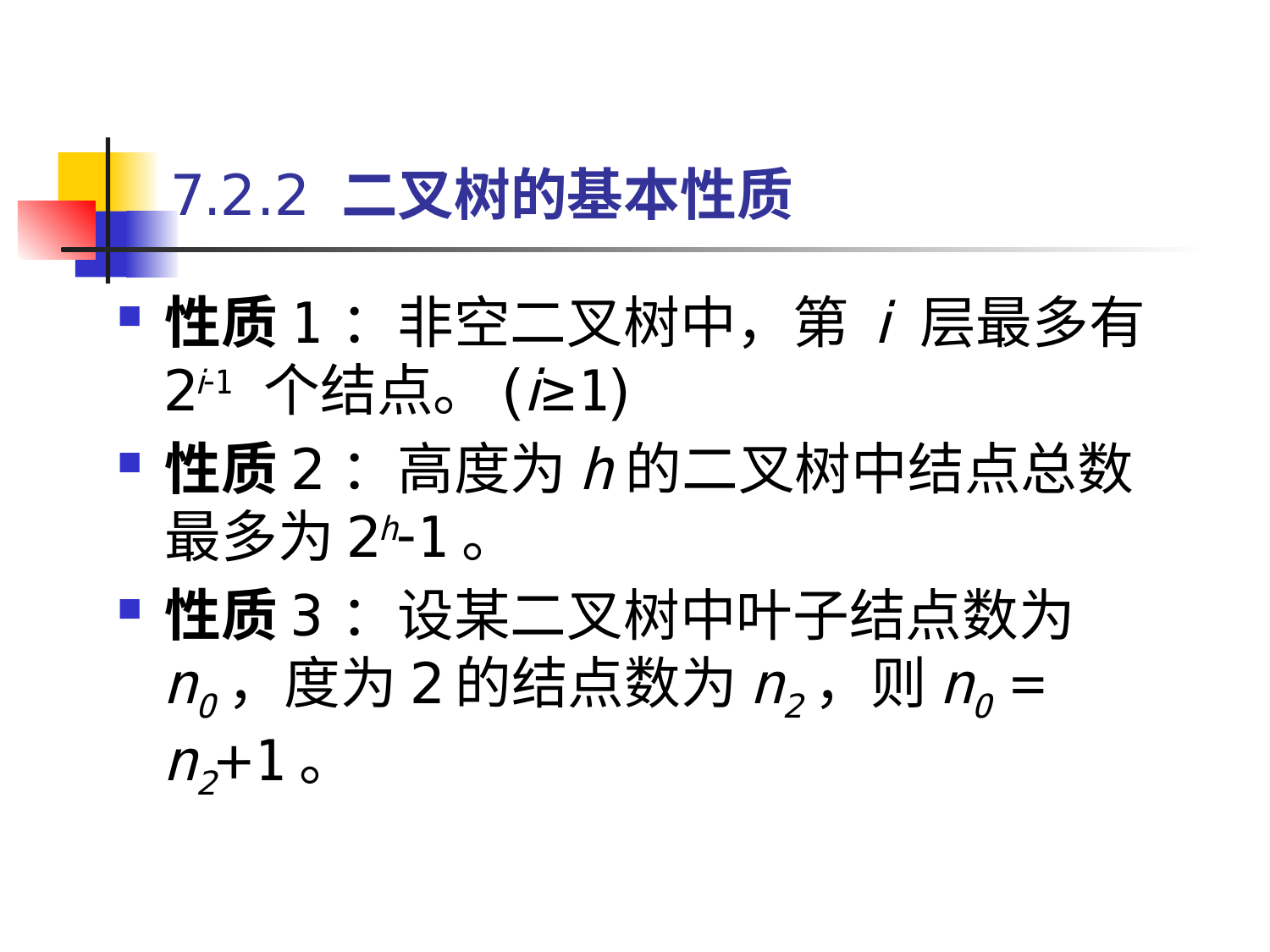

# 7.2.2 二叉树的基本性质
性质1：非空二叉树中，第 i 层最多有2i-1 个结点。(i≥1)
性质2：高度为h的二叉树中结点总数最多为2h-1。
性质3：设某二叉树中叶子结点数为n0，度为2的结点数为n2，则n0 = n2+1。